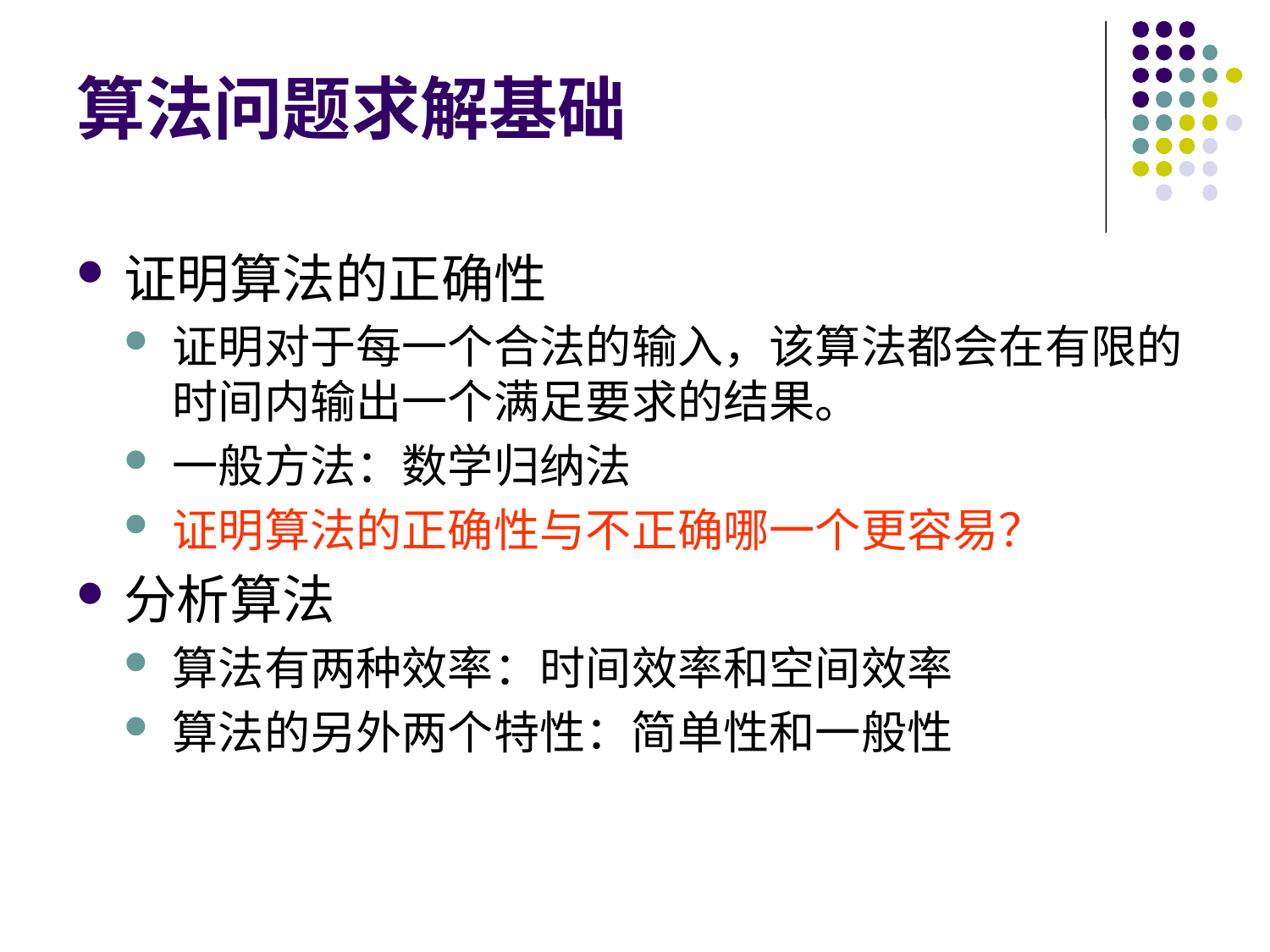

算法问题求解基础
证明算法的正确性
证明对于每一个合法的输入，该算法都会在有限的时间内输出一个满足要求的结果。
一般方法：数学归纳法
证明算法的正确性与不正确哪一个更容易？
分析算法
算法有两种效率：时间效率和空间效率
算法的另外两个特性：简单性和一般性